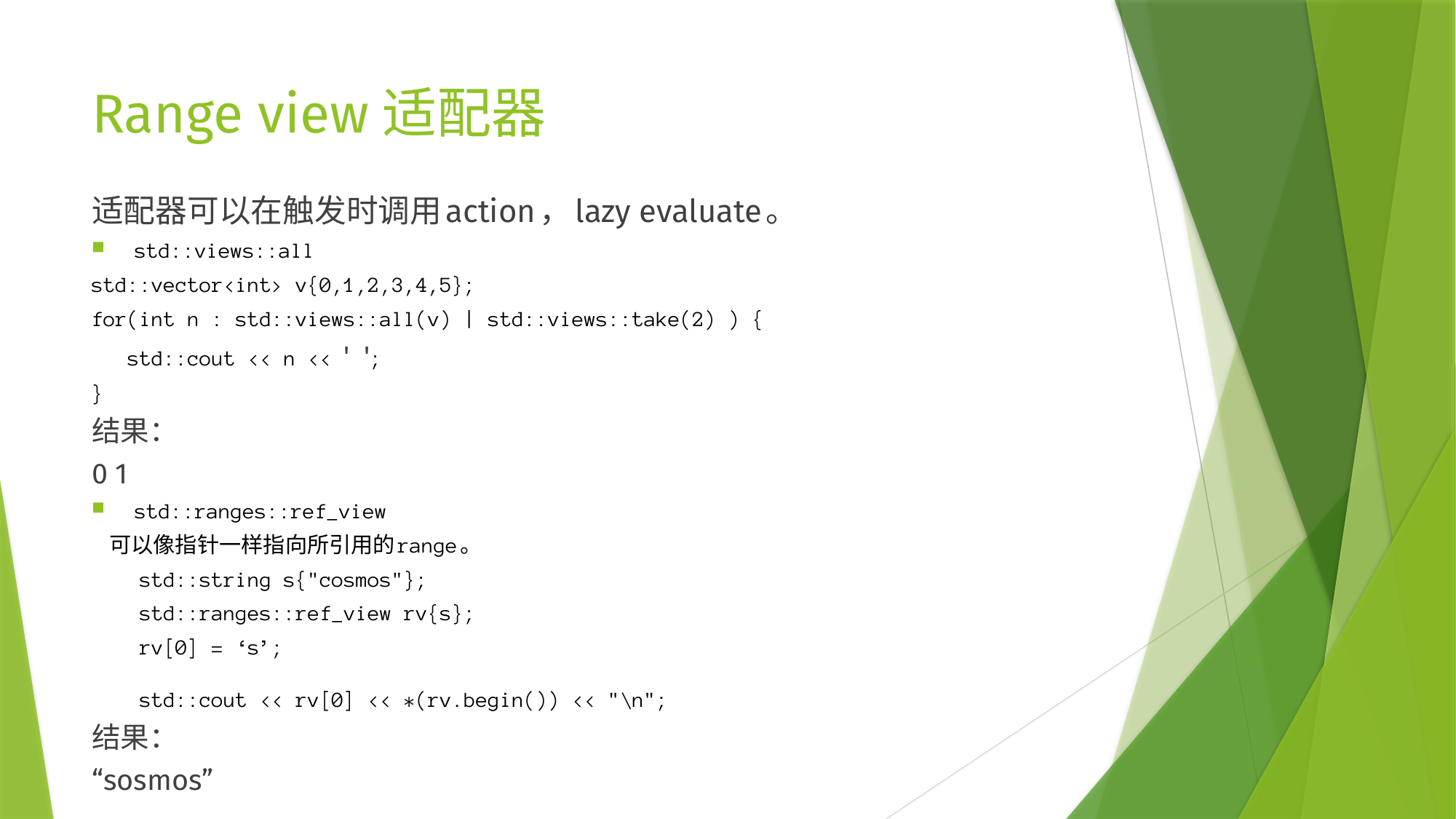

# Range view适配器

适配器可以在触发时调用action，lazy evaluate。
std::views::all
std::vector<int> v{0,1,2,3,4,5};
for(int n : std::views::all(v) | std::views::take(2) ) {
   std::cout << n << '  ';
}
结果：
0 1
std::ranges::ref_view
   可以像指针一样指向所引用的range。
    std::string s{"cosmos"};
    std::ranges::ref_view rv{s};
    rv[0] = ‘s’;
    std::cout << rv[0] << *(rv.begin()) << "\n";
结果：
“sosmos”